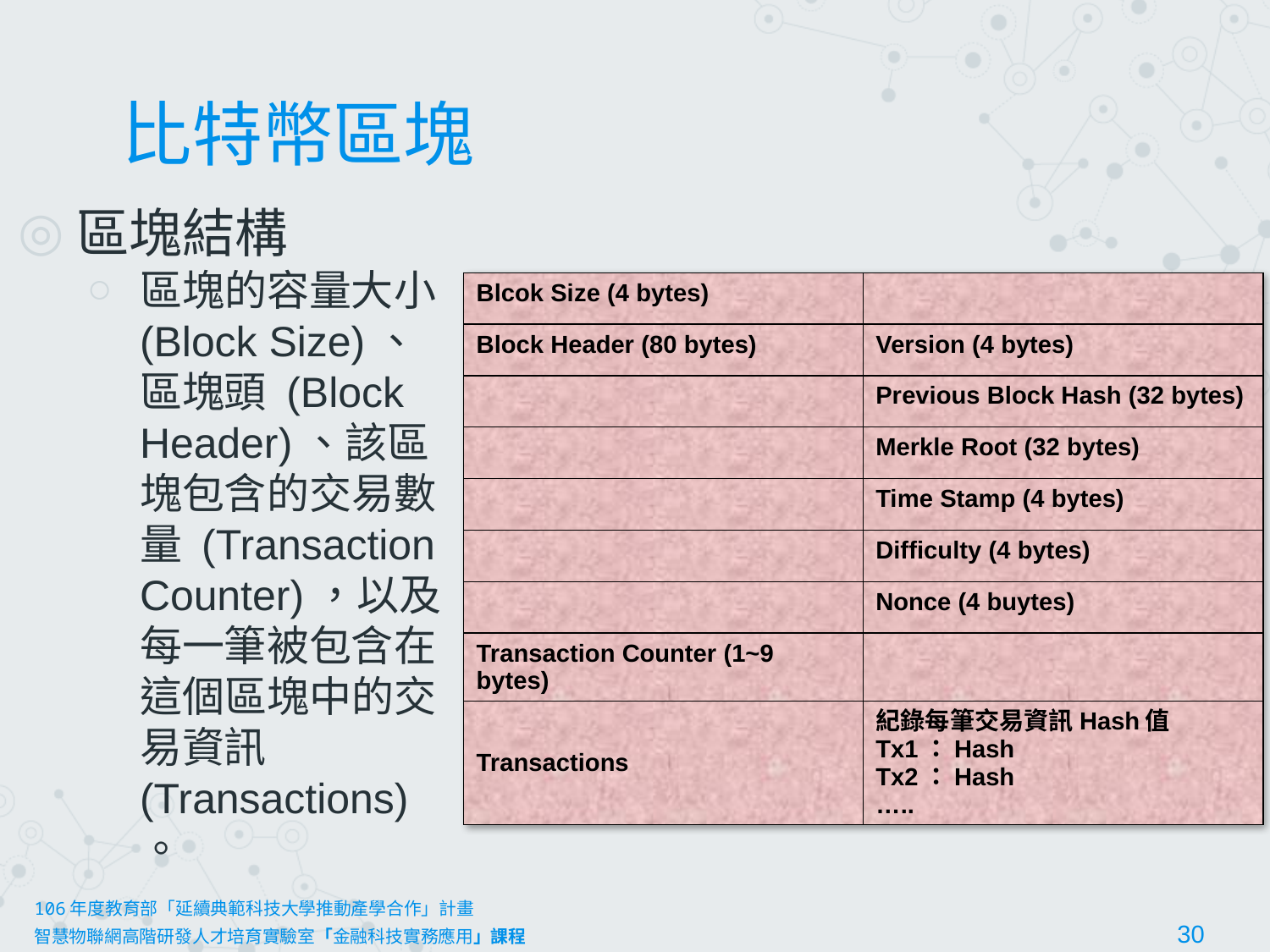

# 比特幣區塊
區塊結構
區塊的容量大小 (Block Size)、區塊頭 (Block Header)、該區塊包含的交易數量 (Transaction Counter)，以及每一筆被包含在這個區塊中的交易資訊 (Transactions) 。
| Blcok Size (4 bytes) |  |
| --- | --- |
| Block Header (80 bytes) | Version (4 bytes) |
|  | Previous Block Hash (32 bytes) |
|  | Merkle Root (32 bytes) |
|  | Time Stamp (4 bytes) |
|  | Difficulty (4 bytes) |
|  | Nonce (4 buytes) |
| Transaction Counter (1~9 bytes) |  |
| Transactions | 紀錄每筆交易資訊Hash值 Tx1：Hash Tx2：Hash ….. |
106年度教育部「延續典範科技大學推動產學合作」計畫
智慧物聯網高階研發人才培育實驗室「金融科技實務應用」課程						30